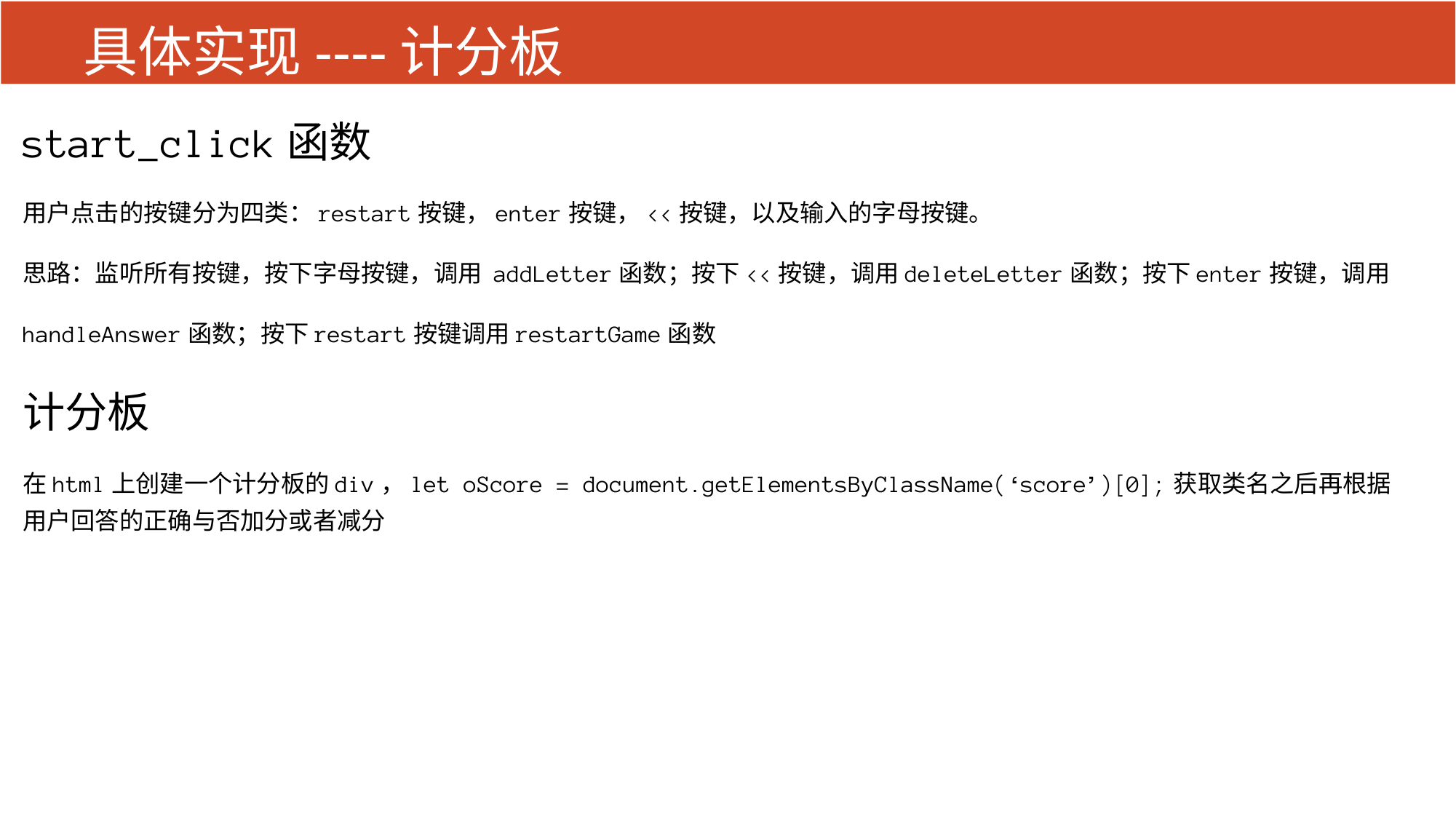

# 具体实现----计分板
start_click函数
用户点击的按键分为四类：restart按键，enter按键，<<按键，以及输入的字母按键。
思路：监听所有按键，按下字母按键，调用 addLetter函数；按下<<按键，调用deleteLetter函数；按下enter按键，调用
handleAnswer函数；按下restart按键调用restartGame函数
计分板
在html上创建一个计分板的div，let oScore = document.getElementsByClassName(‘score’)[0];获取类名之后再根据用户回答的正确与否加分或者减分